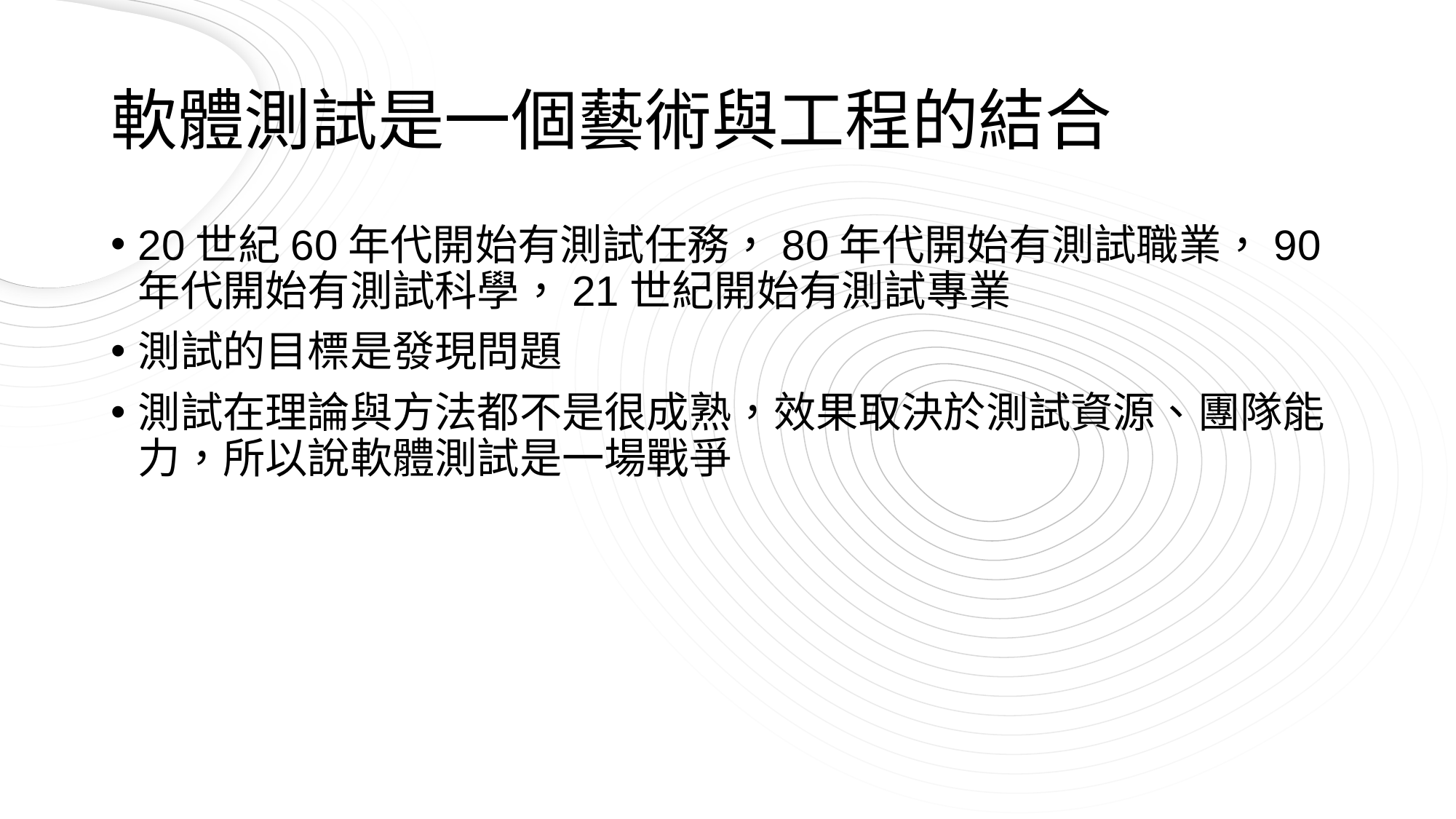

# 軟體測試是一個藝術與工程的結合
20世紀60年代開始有測試任務，80年代開始有測試職業，90年代開始有測試科學，21世紀開始有測試專業
測試的目標是發現問題
測試在理論與方法都不是很成熟，效果取決於測試資源、團隊能力，所以說軟體測試是一場戰爭